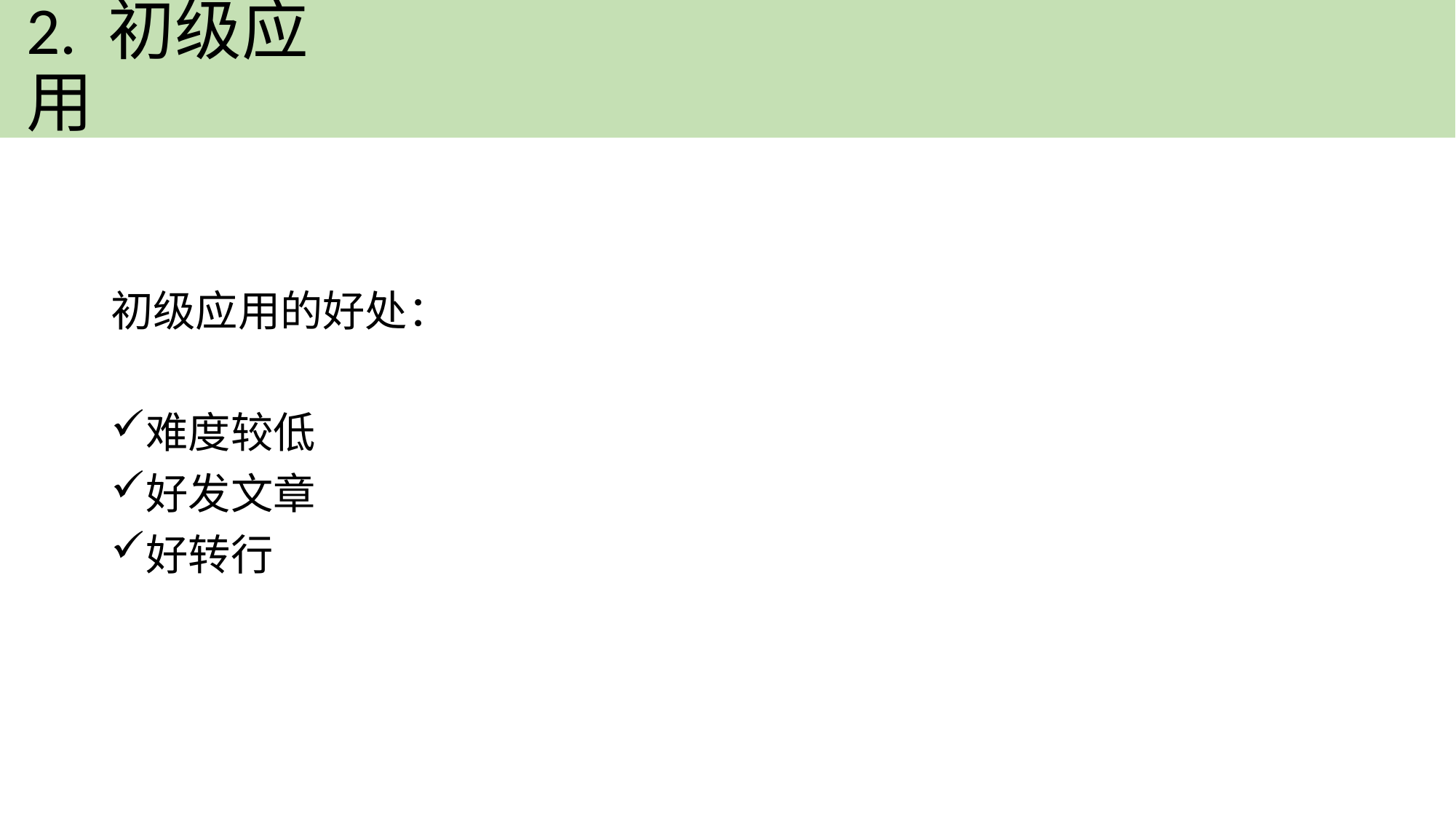

# 2. 初级应用

初级应用的好处：

难度较低
好发文章
好转行